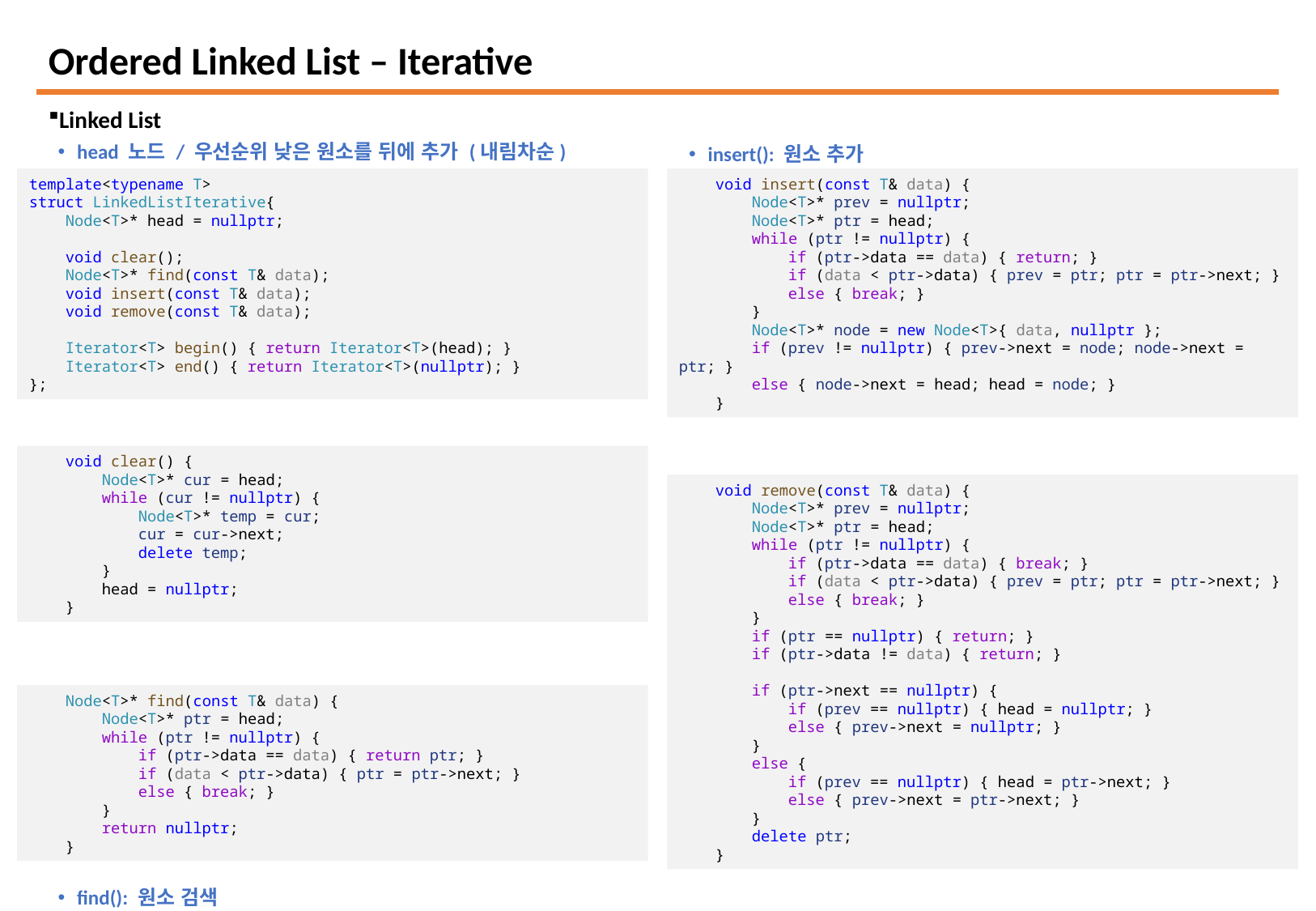

# Ordered Linked List – Iterative

insert(): 원소 추가

remove(): 원소 삭제
Linked List
head 노드 / 우선순위 낮은 원소를 뒤에 추가 (내림차순)

clear(): 원소 전체 삭제

find(): 원소 검색
template<typename T>
struct LinkedListIterative{
    Node<T>* head = nullptr;
    void clear();
    Node<T>* find(const T& data);
    void insert(const T& data);
    void remove(const T& data);

    Iterator<T> begin() { return Iterator<T>(head); }
    Iterator<T> end() { return Iterator<T>(nullptr); }
};
    void insert(const T& data) {
        Node<T>* prev = nullptr;
        Node<T>* ptr = head;
        while (ptr != nullptr) {
            if (ptr->data == data) { return; }
            if (data < ptr->data) { prev = ptr; ptr = ptr->next; }
            else { break; }
        }
        Node<T>* node = new Node<T>{ data, nullptr };
        if (prev != nullptr) { prev->next = node; node->next = ptr; }
        else { node->next = head; head = node; }
    }
    void clear() {
        Node<T>* cur = head;
        while (cur != nullptr) {
            Node<T>* temp = cur;
            cur = cur->next;
            delete temp;
        }
        head = nullptr;
    }
    void remove(const T& data) {
        Node<T>* prev = nullptr;
        Node<T>* ptr = head;
        while (ptr != nullptr) {
            if (ptr->data == data) { break; }
            if (data < ptr->data) { prev = ptr; ptr = ptr->next; }
            else { break; }
        }
        if (ptr == nullptr) { return; }
        if (ptr->data != data) { return; }
        if (ptr->next == nullptr) {
            if (prev == nullptr) { head = nullptr; }
            else { prev->next = nullptr; }
        }
        else {
            if (prev == nullptr) { head = ptr->next; }
            else { prev->next = ptr->next; }
        }
        delete ptr;
    }
    Node<T>* find(const T& data) {
        Node<T>* ptr = head;
        while (ptr != nullptr) {
            if (ptr->data == data) { return ptr; }
            if (data < ptr->data) { ptr = ptr->next; }
            else { break; }
        }
        return nullptr;
    }